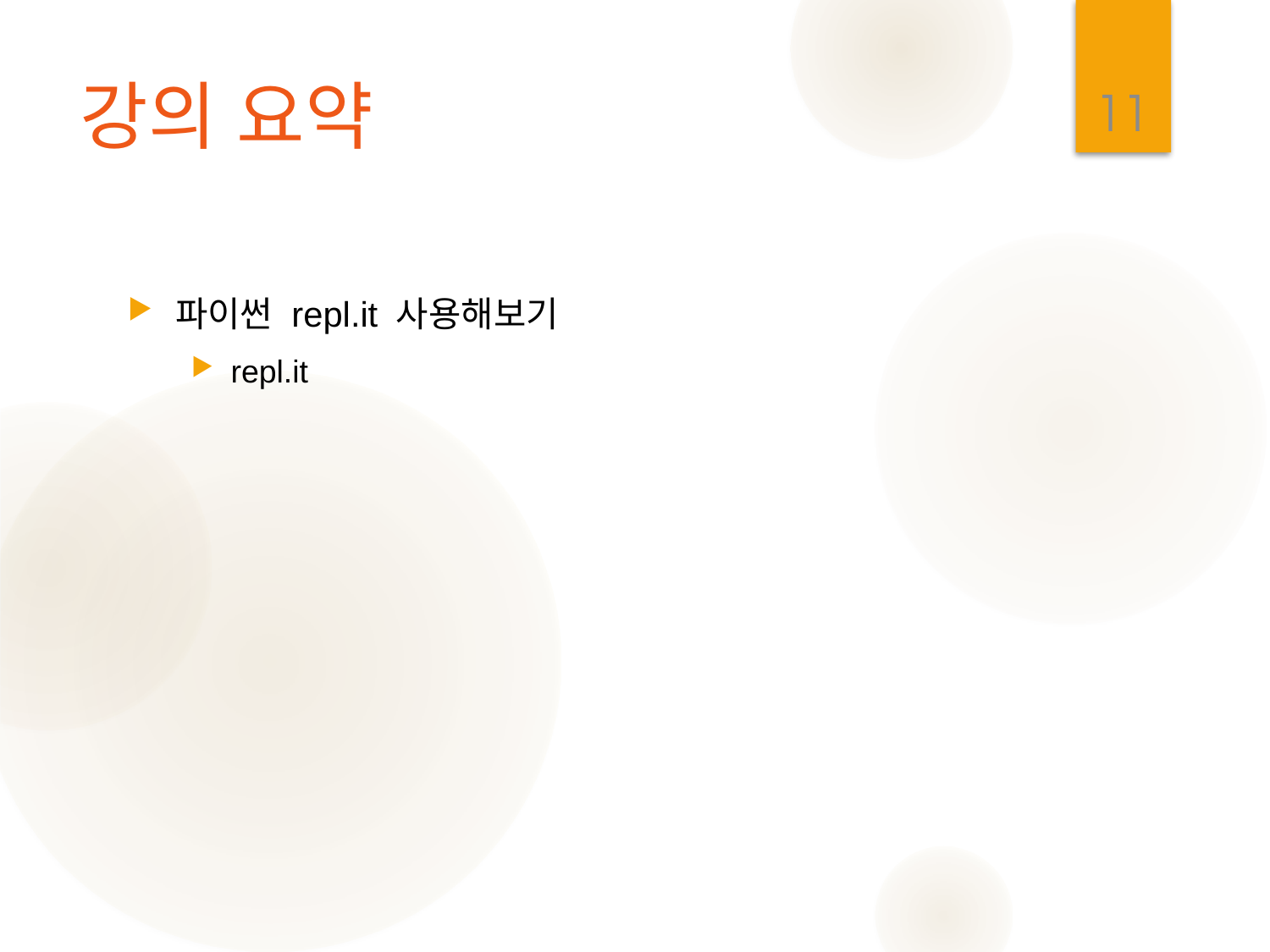

11
# 강의 요약
파이썬 repl.it 사용해보기
repl.it